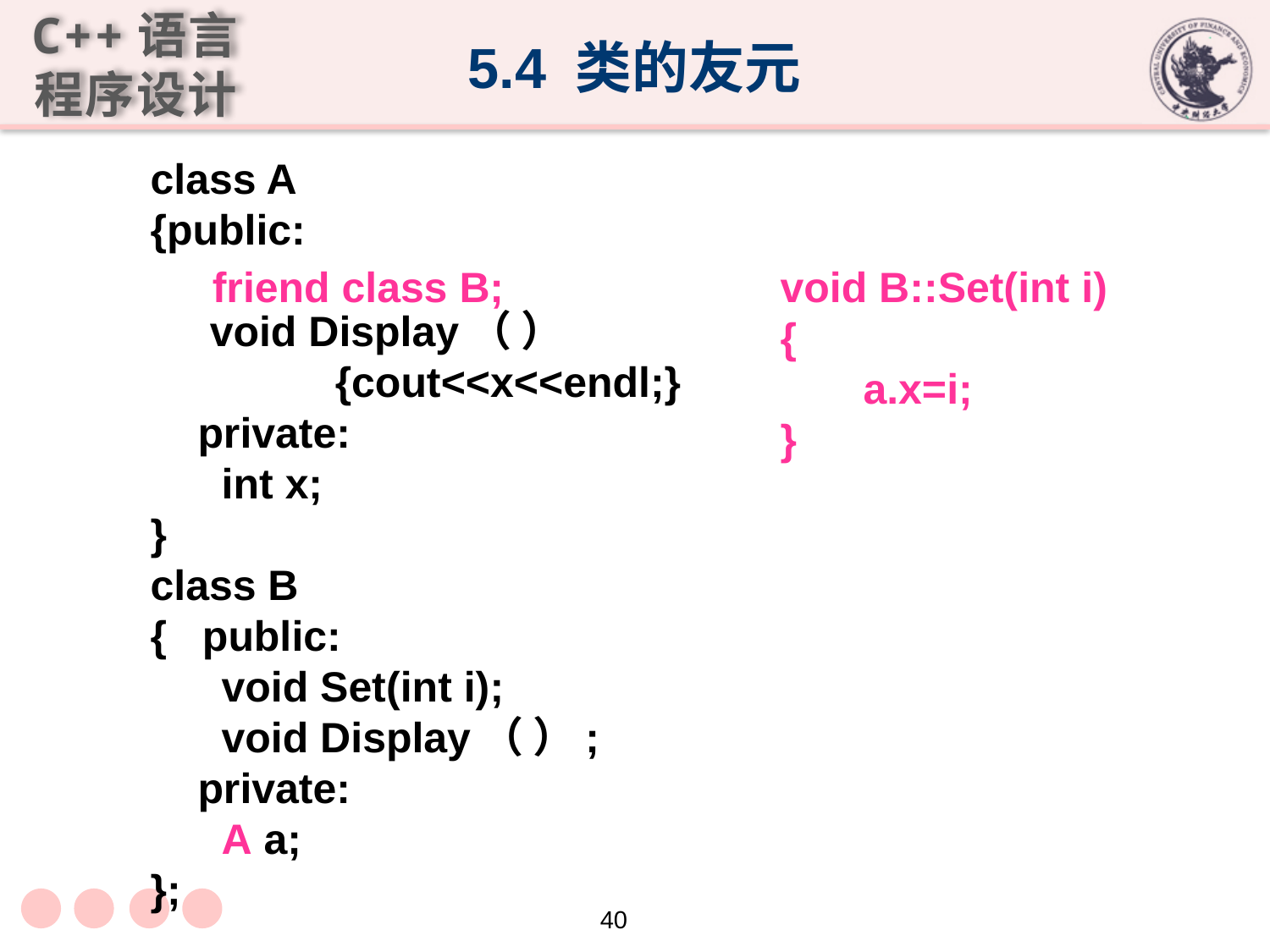

5.4 类的友元
class A
{public:

	 void Display（ ）　　　　　　　　　　　{cout<<x<<endl;}
    private:
      int x;
}
class B
{   public:
      void Set(int i);
      void Display（ ）;
    private:
      A a;
};
friend class B;
void B::Set(int i)
{
       a.x=i;
}
40